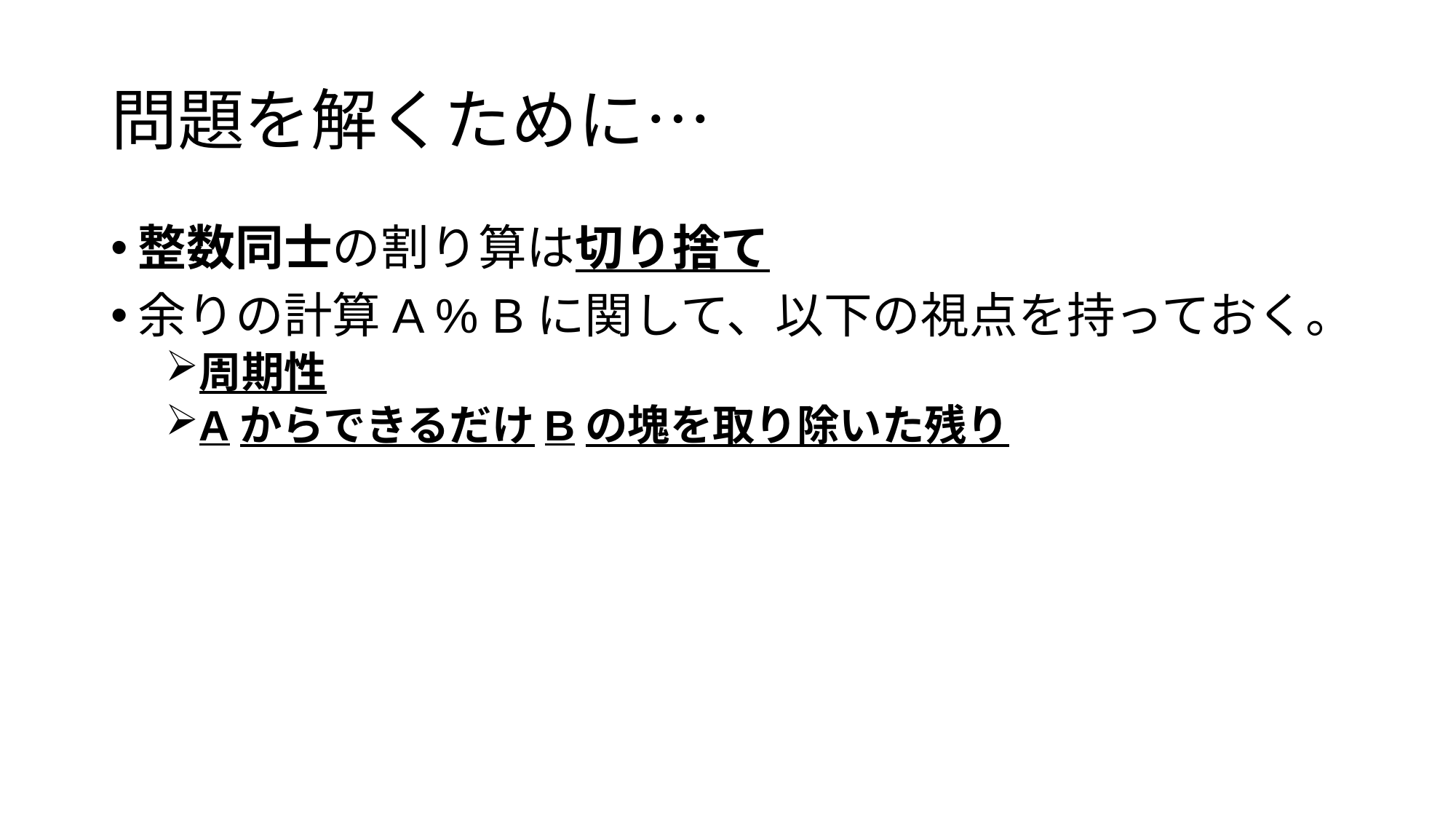

# 問題を解くために…
整数同士の割り算は切り捨て
余りの計算A % Bに関して、以下の視点を持っておく。
周期性
AからできるだけBの塊を取り除いた残り